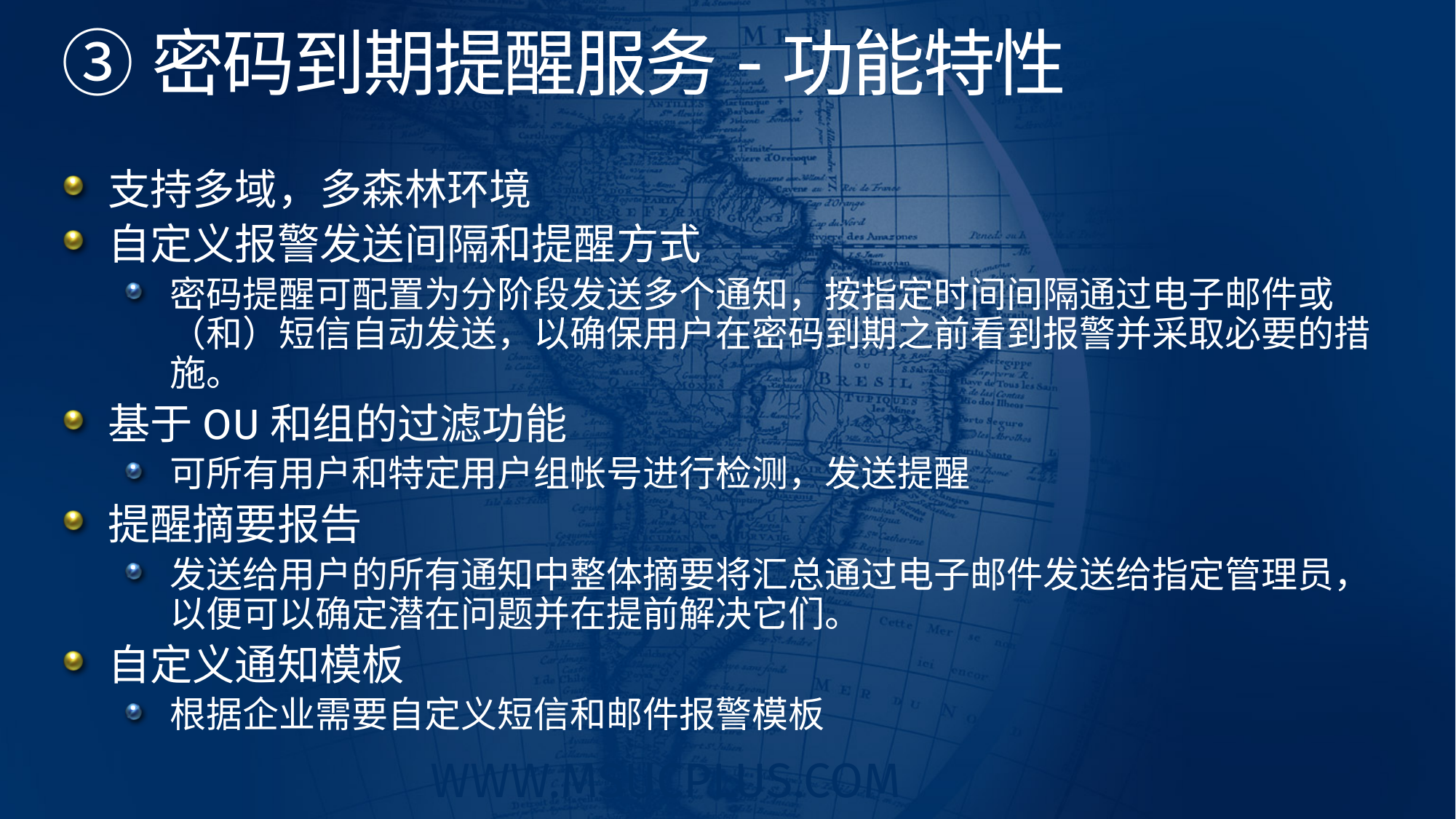

# ③密码到期提醒服务-功能特性
支持多域，多森林环境
自定义报警发送间隔和提醒方式
密码提醒可配置为分阶段发送多个通知，按指定时间间隔通过电子邮件或（和）短信自动发送，以确保用户在密码到期之前看到报警并采取必要的措施。
基于OU和组的过滤功能
可所有用户和特定用户组帐号进行检测，发送提醒
提醒摘要报告
发送给用户的所有通知中整体摘要将汇总通过电子邮件发送给指定管理员，以便可以确定潜在问题并在提前解决它们。
自定义通知模板
根据企业需要自定义短信和邮件报警模板